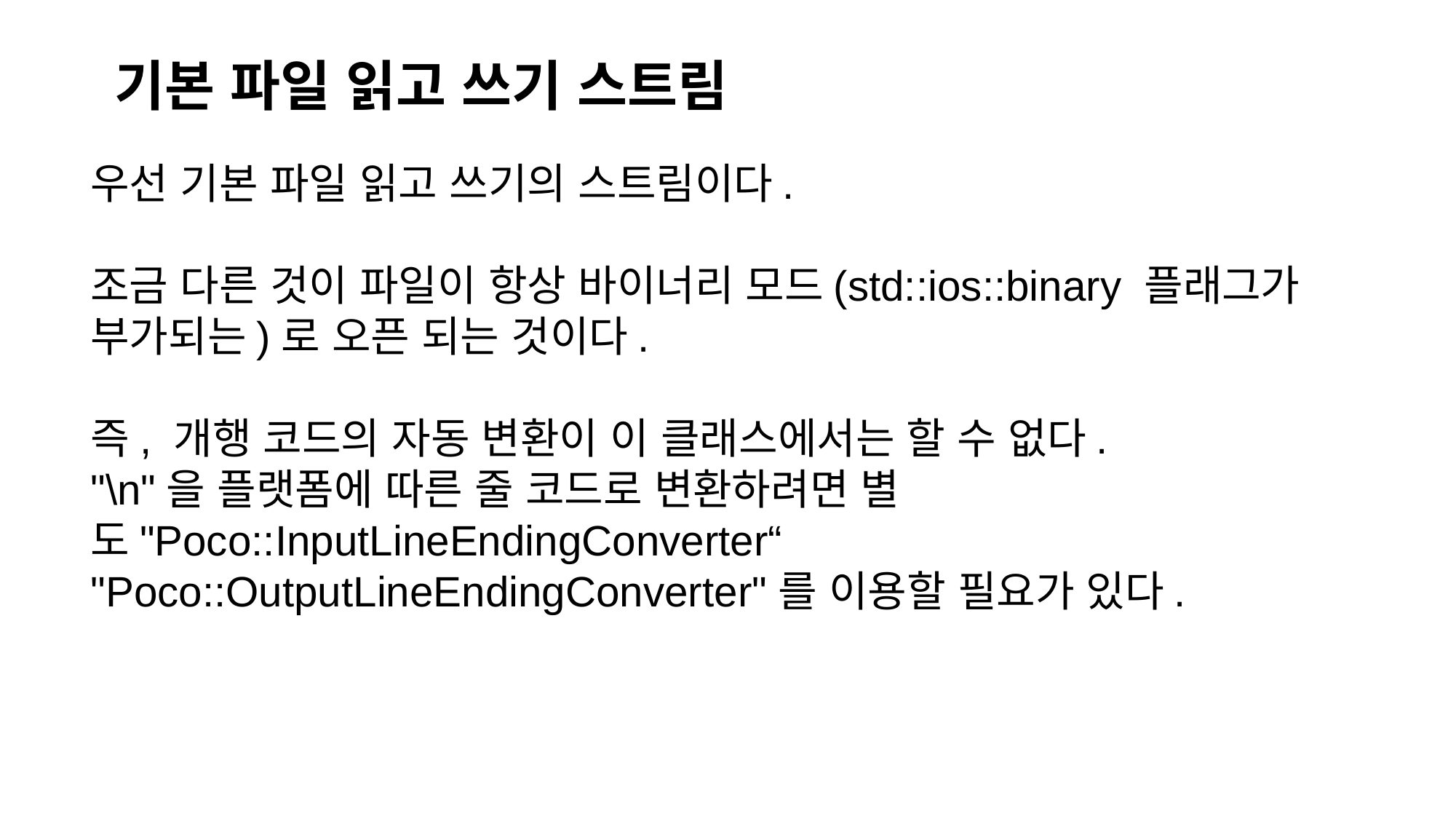

기본 파일 읽고 쓰기 스트림
우선 기본 파일 읽고 쓰기의 스트림이다.

조금 다른 것이 파일이 항상 바이너리 모드(std::ios::binary 플래그가 부가되는)로 오픈 되는 것이다.

즉, 개행 코드의 자동 변환이 이 클래스에서는 할 수 없다.
"\n"을 플랫폼에 따른 줄 코드로 변환하려면 별도"Poco::InputLineEndingConverter“ "Poco::OutputLineEndingConverter"를 이용할 필요가 있다.